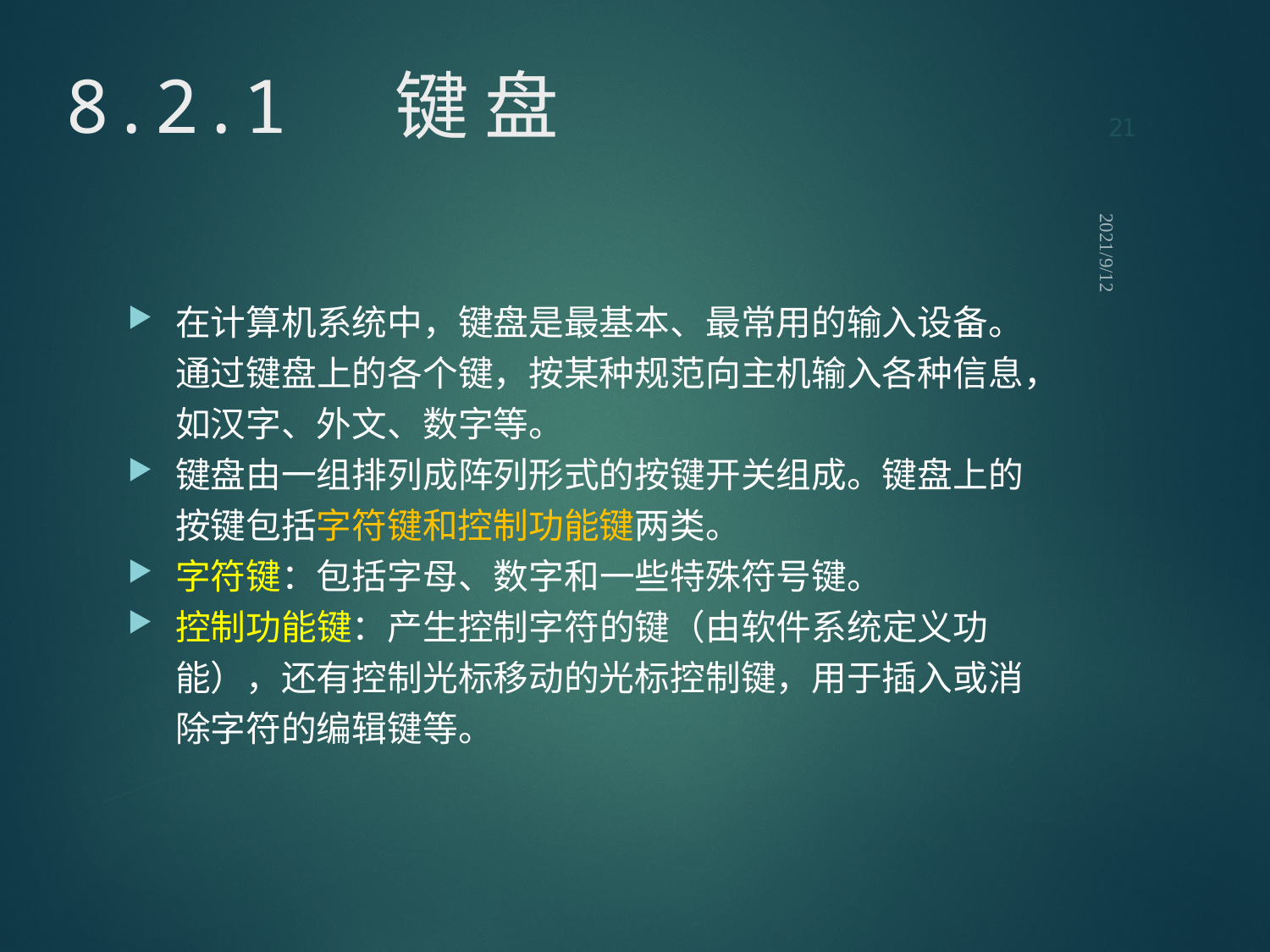

21
# 8.2.1  键 盘
2021/9/12
在计算机系统中，键盘是最基本、最常用的输入设备。通过键盘上的各个键，按某种规范向主机输入各种信息，如汉字、外文、数字等。
键盘由一组排列成阵列形式的按键开关组成。键盘上的按键包括字符键和控制功能键两类。
字符键：包括字母、数字和一些特殊符号键。
控制功能键：产生控制字符的键（由软件系统定义功能），还有控制光标移动的光标控制键，用于插入或消除字符的编辑键等。